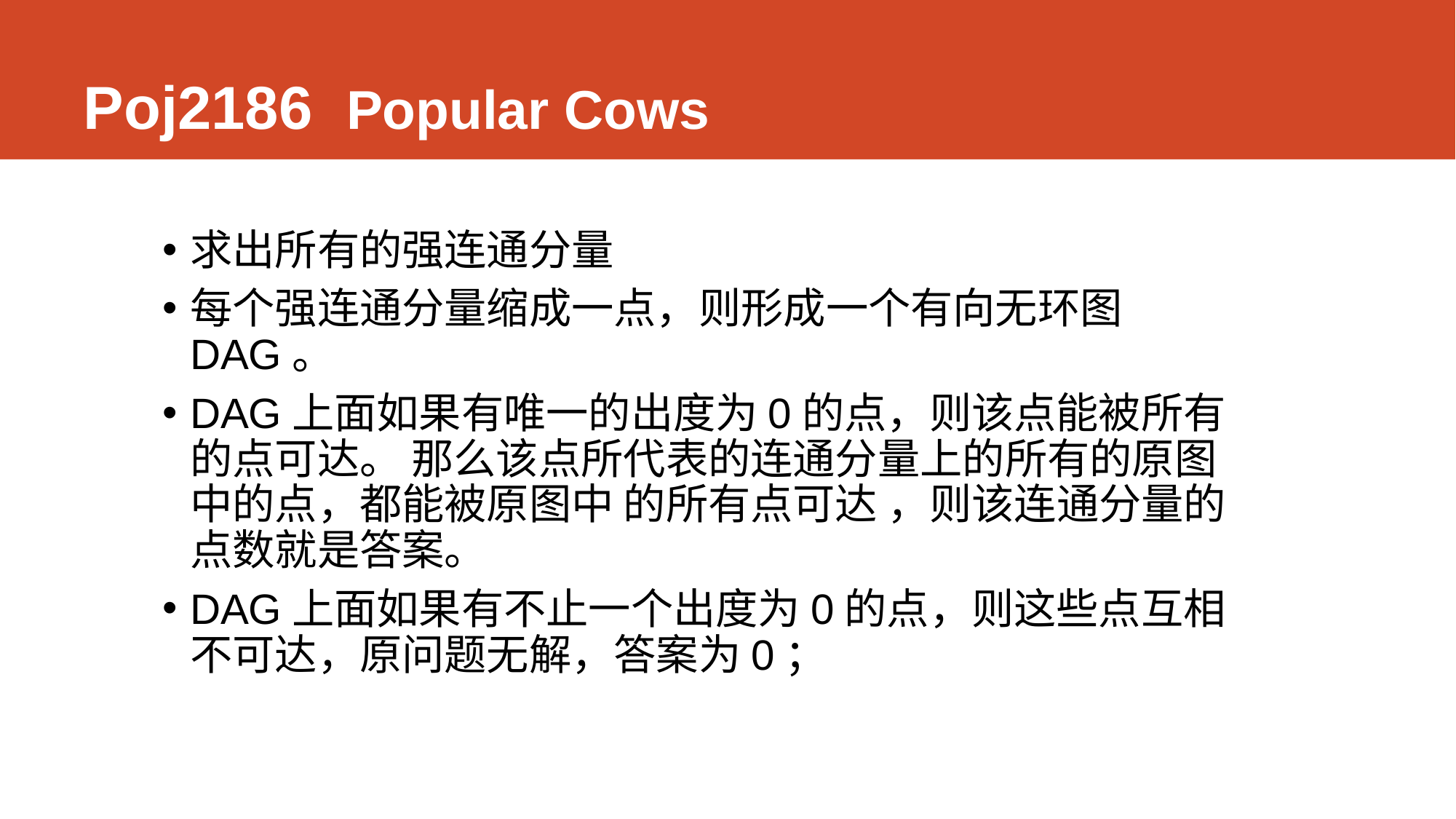

# Poj2186  Popular Cows
求出所有的强连通分量
每个强连通分量缩成一点，则形成一个有向无环图DAG。
DAG上面如果有唯一的出度为0的点，则该点能被所有的点可达。 那么该点所代表的连通分量上的所有的原图中的点，都能被原图中 的所有点可达 ，则该连通分量的点数就是答案。
DAG上面如果有不止一个出度为0的点，则这些点互相不可达，原问题无解，答案为0；